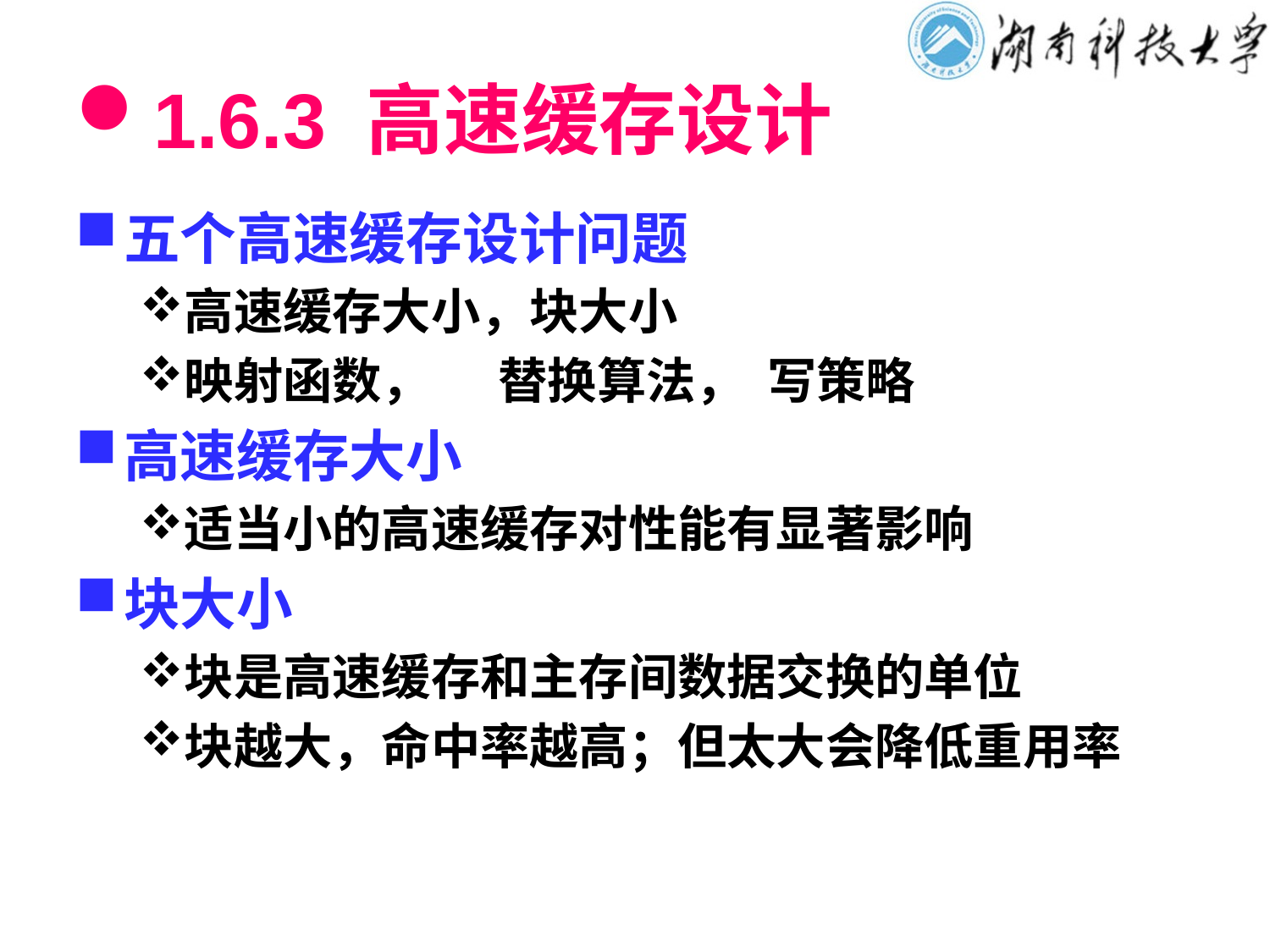

# 1.6.3 高速缓存设计
五个高速缓存设计问题
高速缓存大小，块大小
映射函数，      替换算法，  写策略
高速缓存大小
适当小的高速缓存对性能有显著影响
块大小
块是高速缓存和主存间数据交换的单位
块越大，命中率越高；但太大会降低重用率